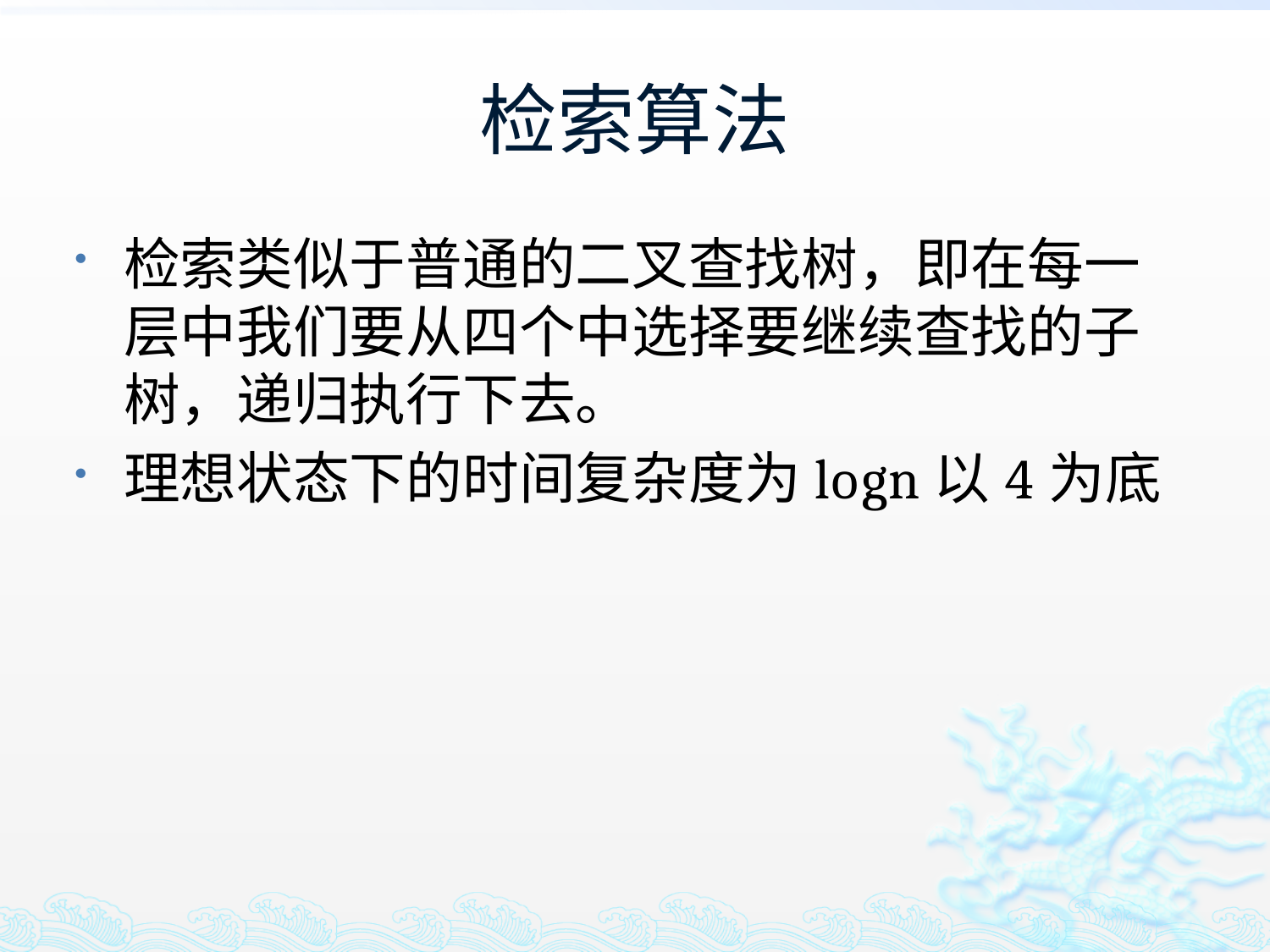

# 检索算法
检索类似于普通的二叉查找树，即在每一层中我们要从四个中选择要继续查找的子树，递归执行下去。
理想状态下的时间复杂度为logn以4为底